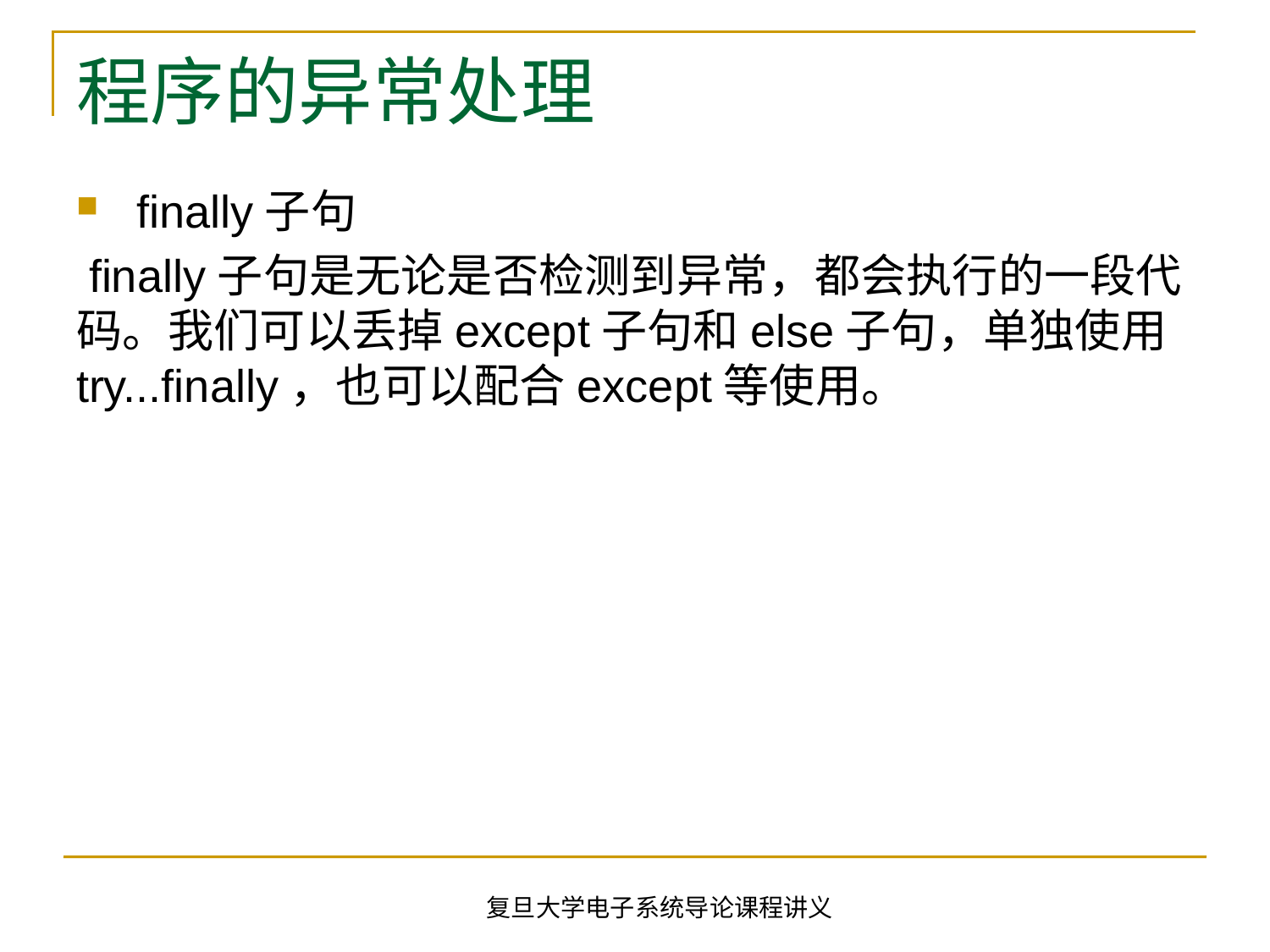

# 程序的异常处理
 finally子句
 finally子句是无论是否检测到异常，都会执行的一段代码。我们可以丢掉except子句和else子句，单独使用try...finally，也可以配合except等使用。